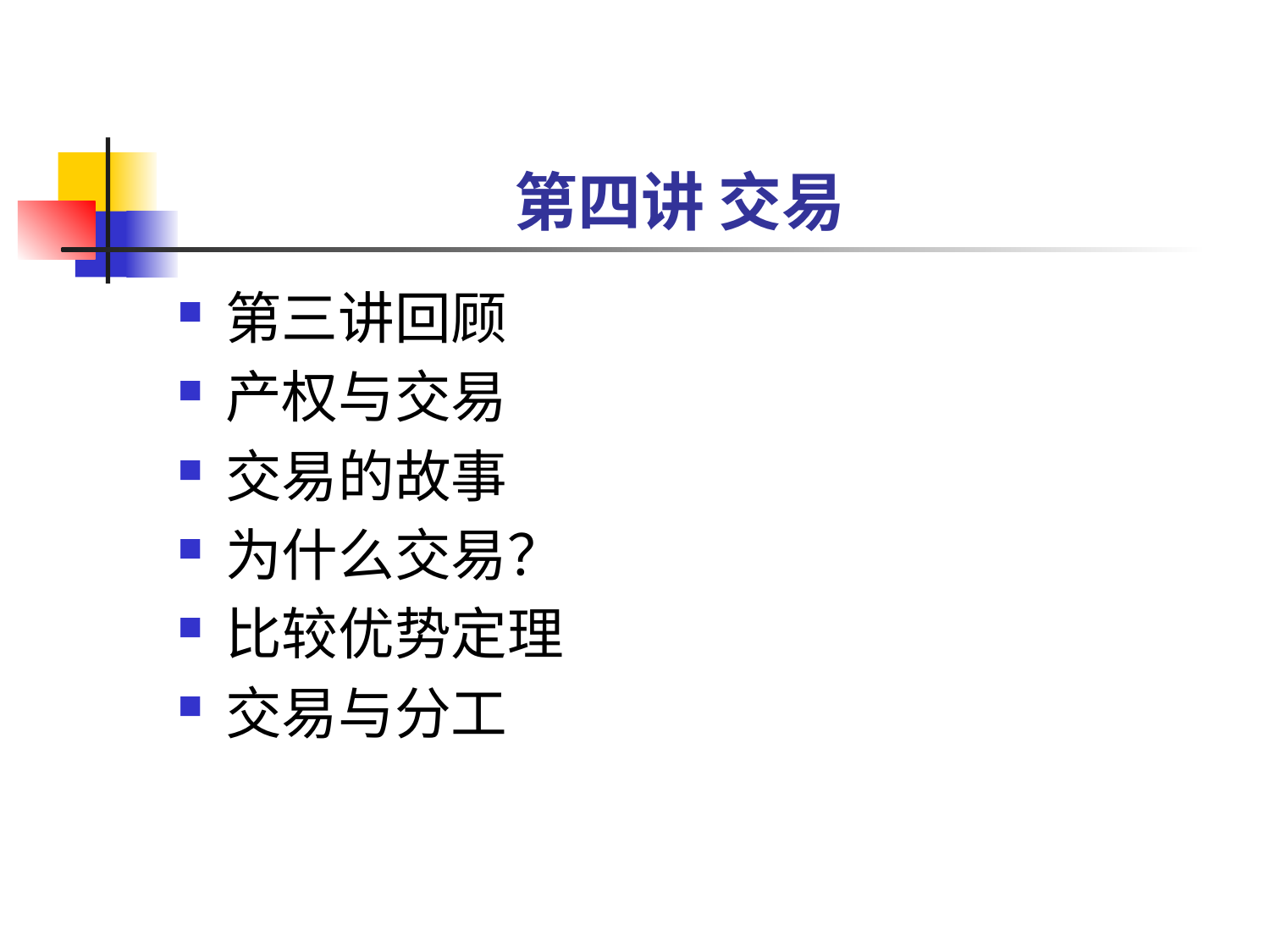

# 第四讲 交易
第三讲回顾
产权与交易
交易的故事
为什么交易？
比较优势定理
交易与分工